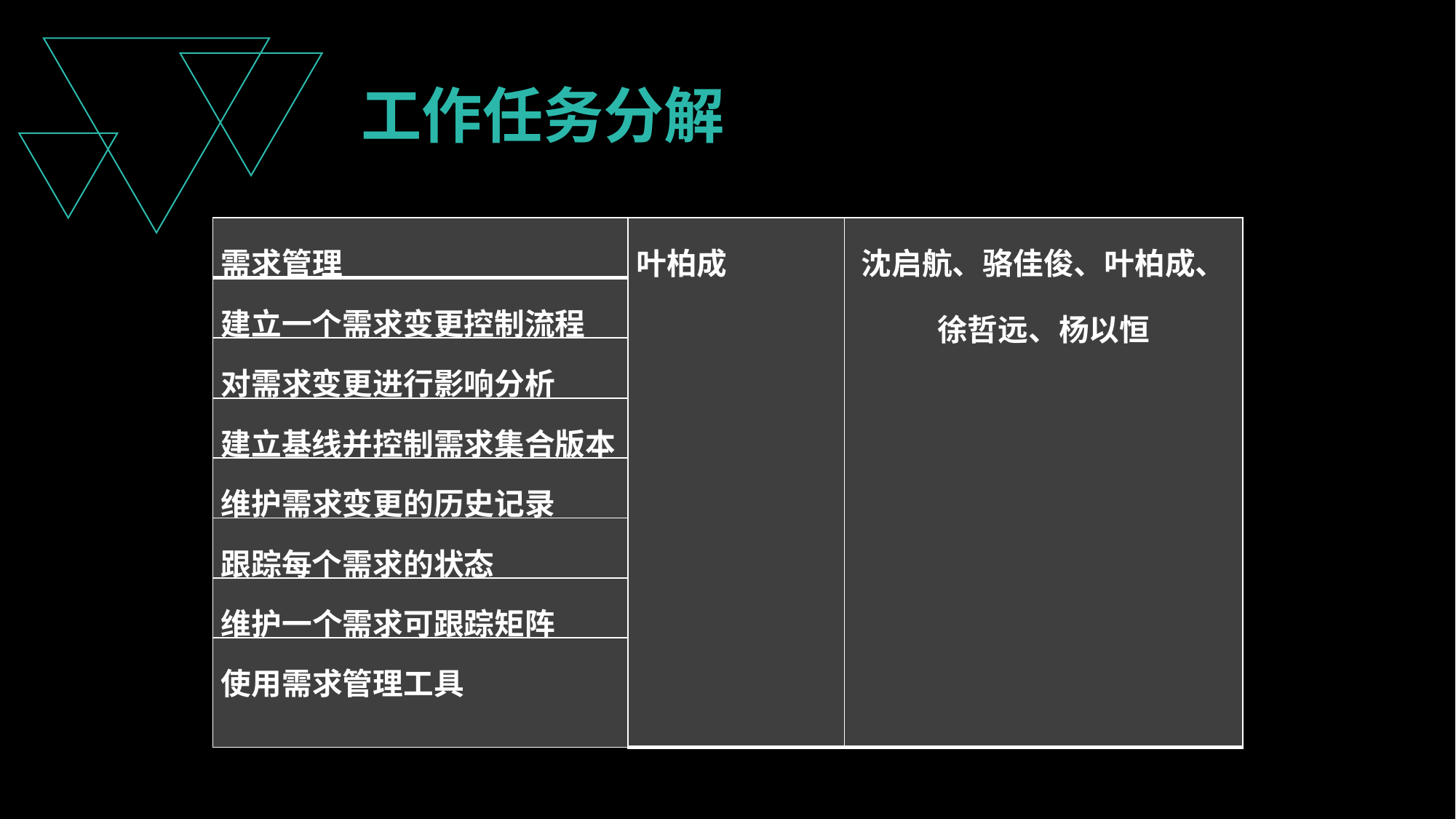

工作任务分解

| 需求管理 | 叶柏成 | 沈启航、骆佳俊、叶柏成、徐哲远、杨以恒 |
| --- | --- | --- |
| 建立一个需求变更控制流程 |  |  |
| 对需求变更进行影响分析 |  |  |
| 建立基线并控制需求集合版本 |  |  |
| 维护需求变更的历史记录 |  |  |
| 跟踪每个需求的状态 |  |  |
| 维护一个需求可跟踪矩阵 |  |  |
| 使用需求管理工具 |  |  |